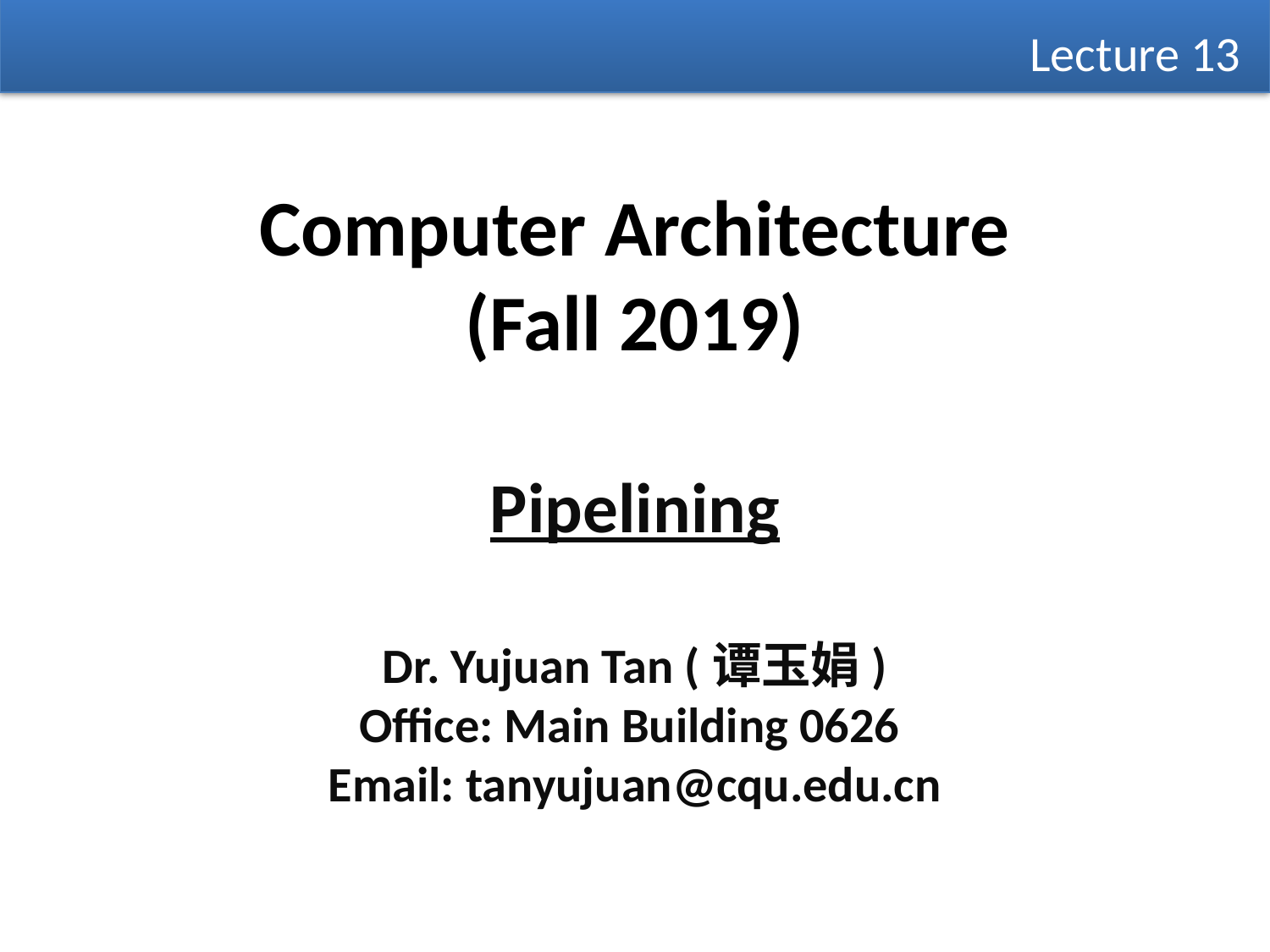

Lecture 13
# Computer Architecture (Fall 2019)
Pipelining

Dr. Yujuan Tan (谭玉娟)
Office: Main Building 0626
Email: tanyujuan@cqu.edu.cn